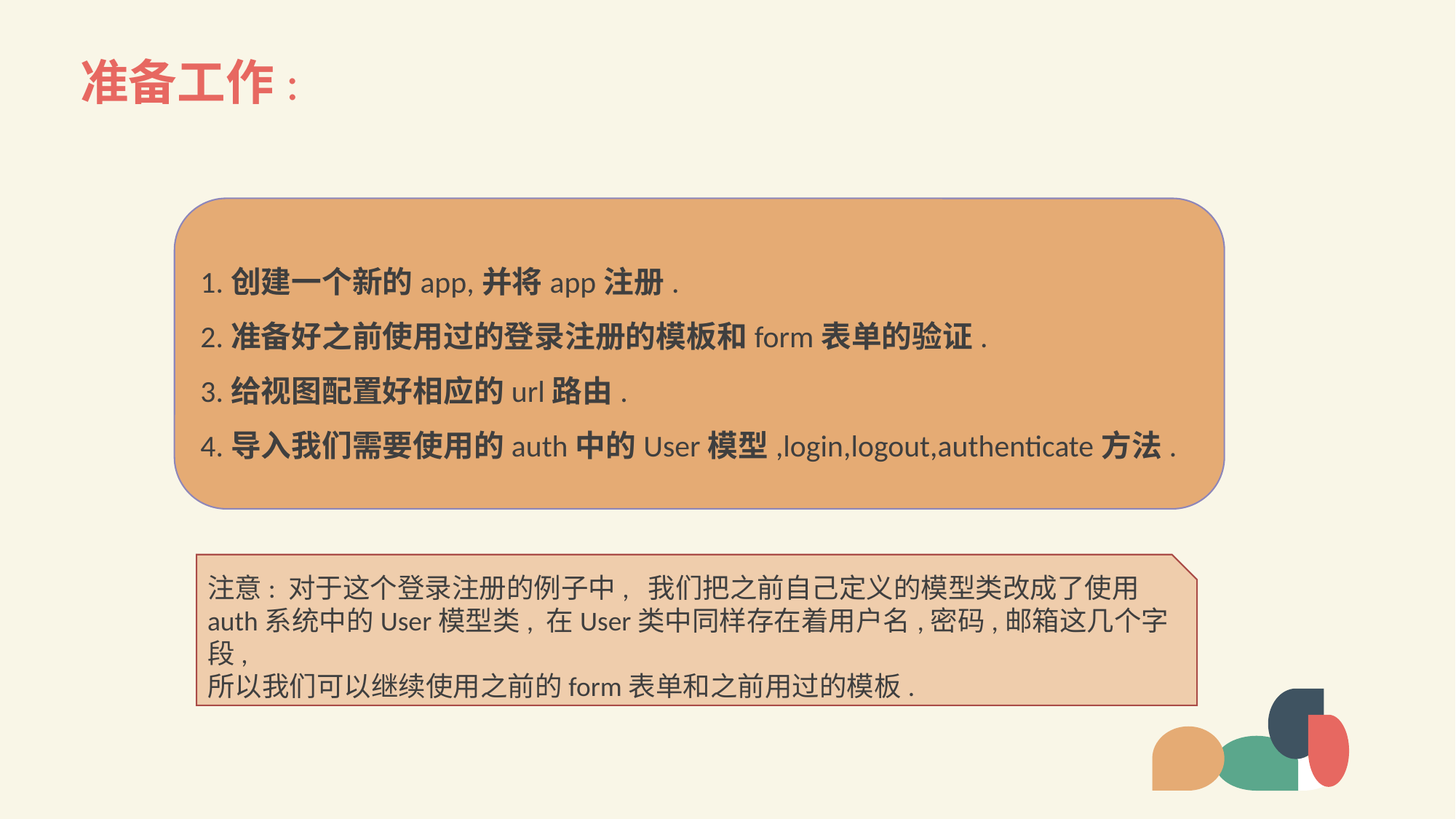

# 准备工作:
1.创建一个新的app,并将app注册.
2.准备好之前使用过的登录注册的模板和form表单的验证.
3.给视图配置好相应的url路由.
4.导入我们需要使用的auth中的User模型,login,logout,authenticate方法.

注意: 对于这个登录注册的例子中,  我们把之前自己定义的模型类改成了使用auth系统中的User模型类, 在User类中同样存在着用户名,密码,邮箱这几个字段,
所以我们可以继续使用之前的form表单和之前用过的模板.

LOREM